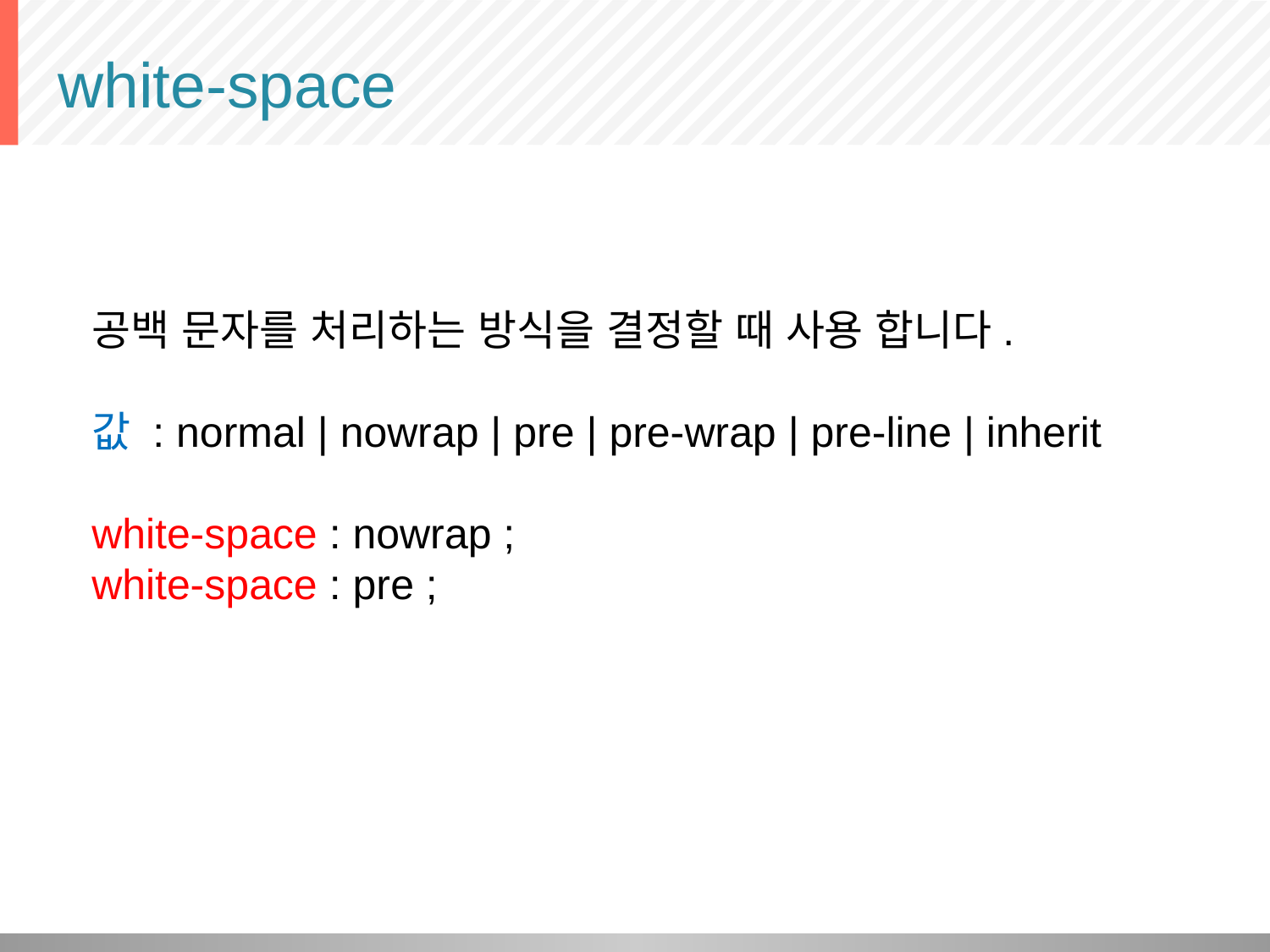

# white-space
공백 문자를 처리하는 방식을 결정할 때 사용 합니다.

값 : normal | nowrap | pre | pre-wrap | pre-line | inherit

white-space : nowrap ;
white-space : pre ;